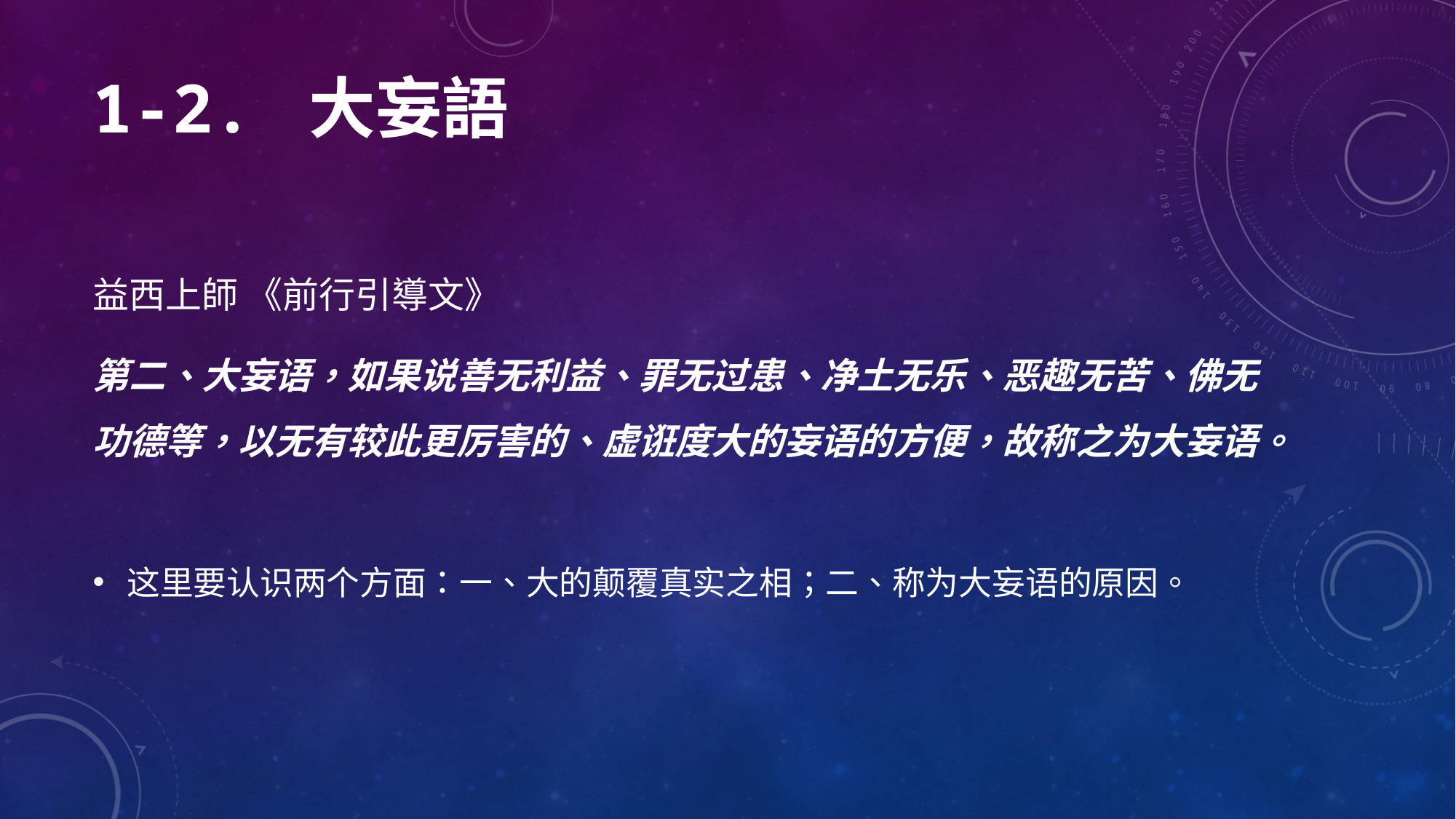

# 1-2. 大妄語
益西上師 《前行引導文》
第二、大妄语，如果说善无利益、罪无过患、净土无乐、恶趣无苦、佛无功德等，以无有较此更厉害的、虚诳度大的妄语的方便，故称之为大妄语。

这里要认识两个方面：一、大的颠覆真实之相；二、称为大妄语的原因。